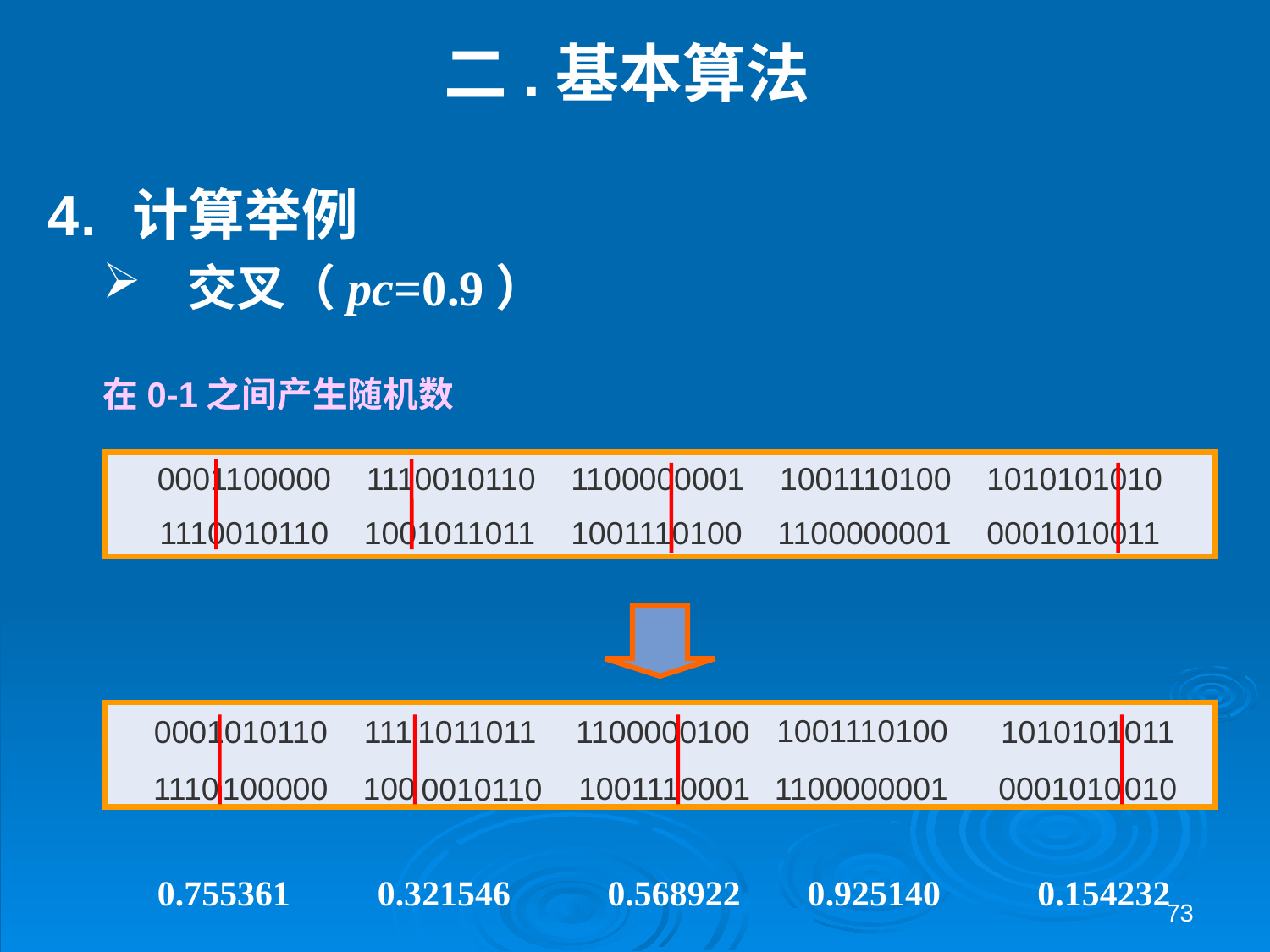

# 二.基本算法
计算举例
交叉（pc=0.9）

在0-1之间产生随机数
0001100000    1110010110    1100000001    1001110100    1010101010
1110010110    1001011011    1001110100    1100000001    0001010011

0001100000    1110010110    1100000001    1001110100    1010101010
1110010110    1001011011    1100000001    1001110100    0001010011
1001110100
1010101
0001
010110
111
1011011
110000
0100
011

1110
100000
100111
0001
1100000001
010
100
0001010
0010110
0.755361
0.321546
0.568922
0.925140
0.154232
73